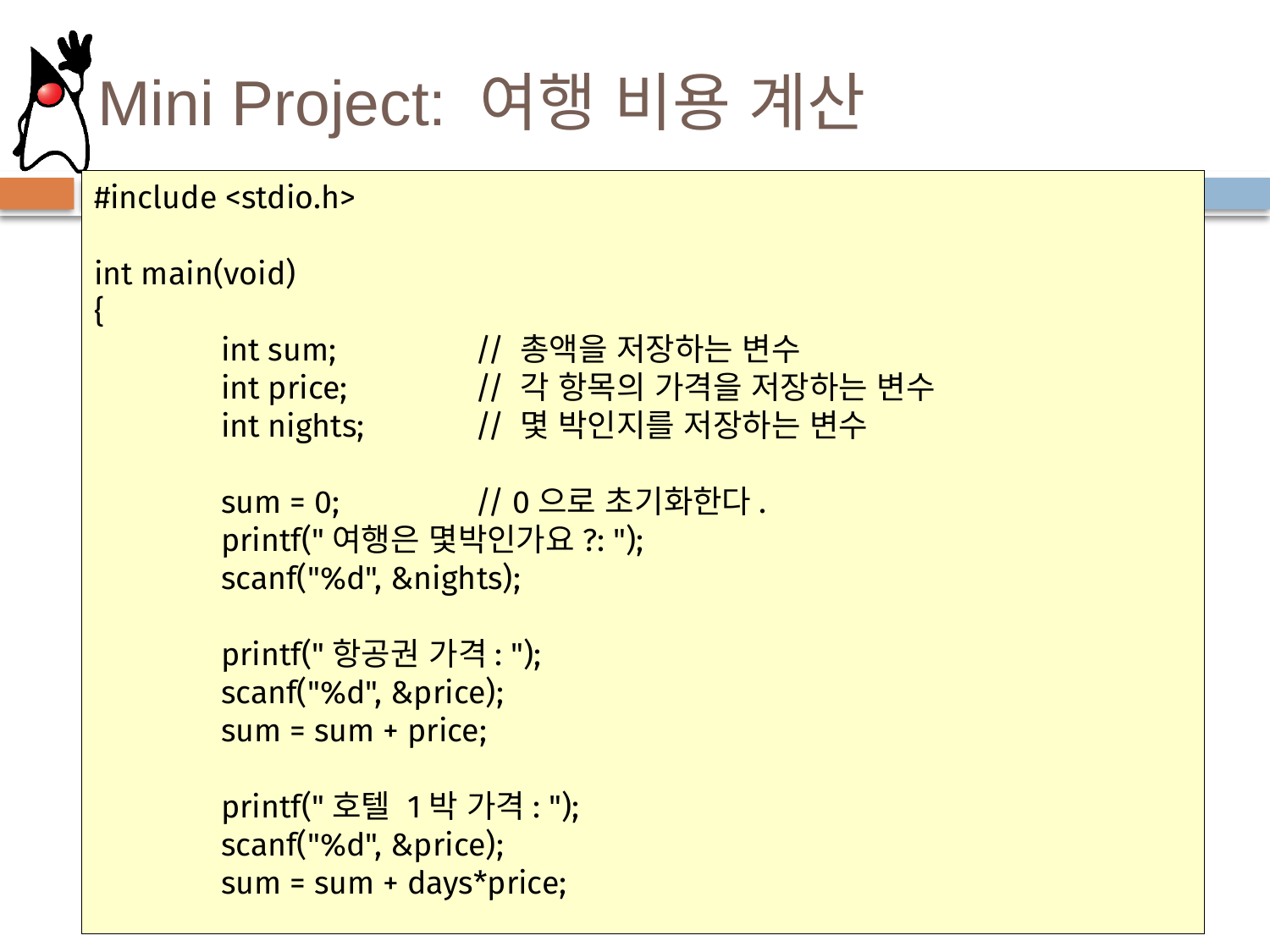

# Mini Project: 여행 비용 계산
#include <stdio.h>

int main(void)
{
	int sum;		// 총액을 저장하는 변수
	int price;	// 각 항목의 가격을 저장하는 변수
	int nights;	// 몇 박인지를 저장하는 변수

	sum = 0;		// 0으로 초기화한다.
	printf("여행은 몇박인가요?: ");
	scanf("%d", &nights);

	printf("항공권 가격: ");
	scanf("%d", &price);
	sum = sum + price;

	printf("호텔 1박 가격: ");
	scanf("%d", &price);
	sum = sum + days*price;